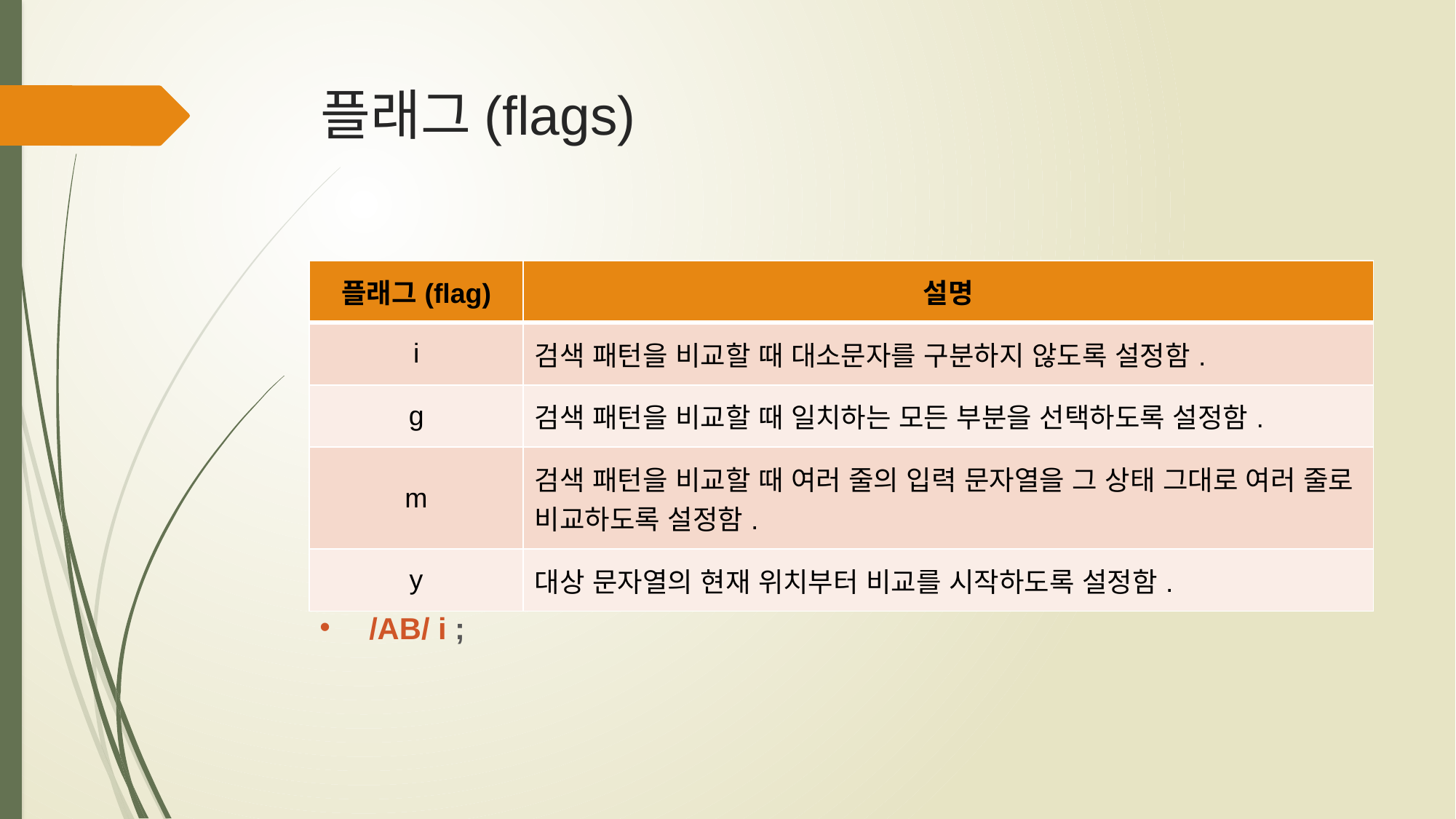

# 플래그(flags)
| 플래그(flag) | 설명 |
| --- | --- |
| i | 검색 패턴을 비교할 때 대소문자를 구분하지 않도록 설정함. |
| g | 검색 패턴을 비교할 때 일치하는 모든 부분을 선택하도록 설정함. |
| m | 검색 패턴을 비교할 때 여러 줄의 입력 문자열을 그 상태 그대로 여러 줄로 비교하도록 설정함. |
| y | 대상 문자열의 현재 위치부터 비교를 시작하도록 설정함. |
 /AB/ i ;